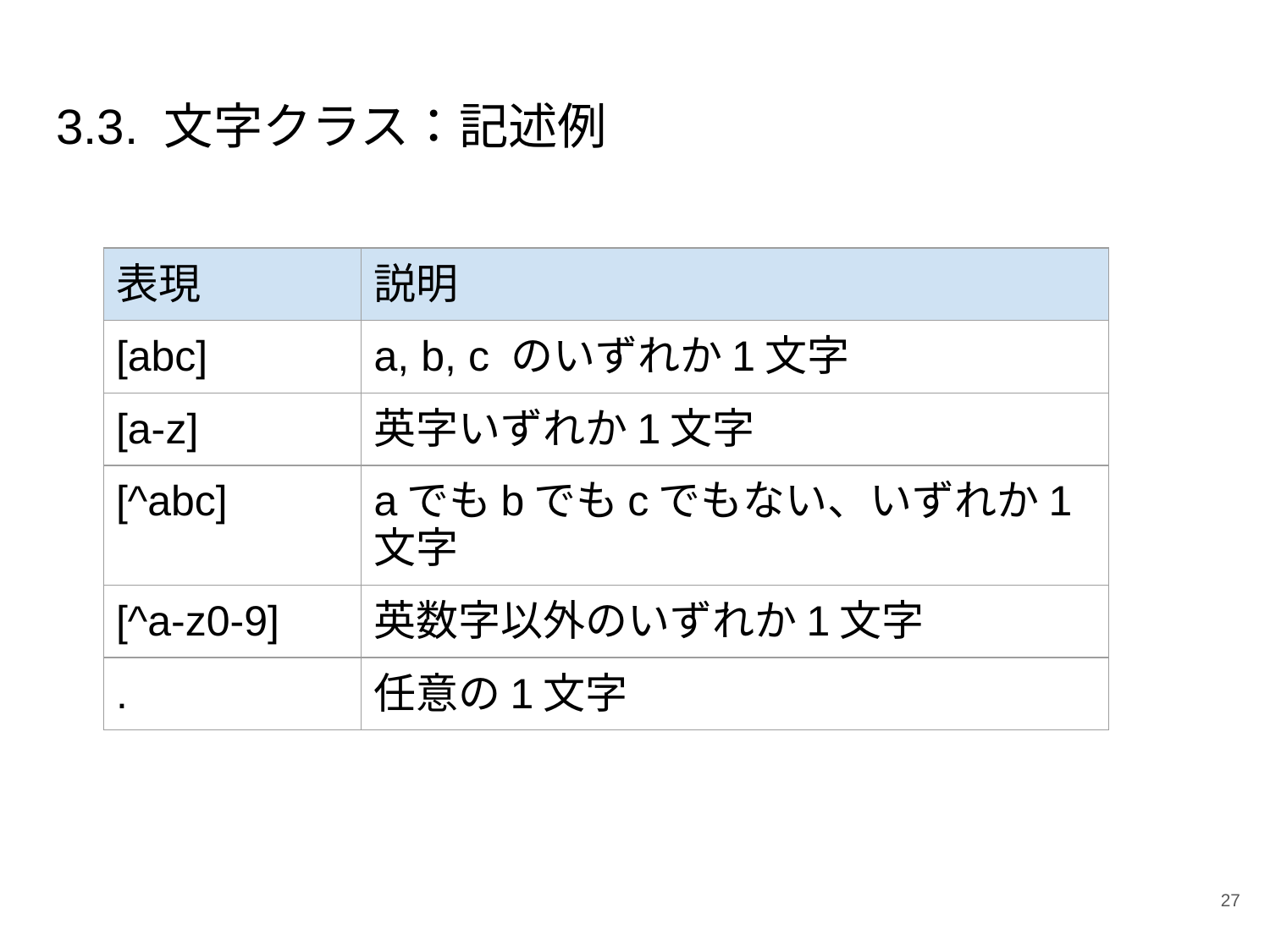

# 3.3. 文字クラス：記述例
| 表現 | 説明 |
| --- | --- |
| [abc] | a, b, c のいずれか1文字 |
| [a-z] | 英字いずれか1文字 |
| [^abc] | aでもbでもcでもない、いずれか1文字 |
| [^a-z0-9] | 英数字以外のいずれか1文字 |
| . | 任意の1文字 |
27